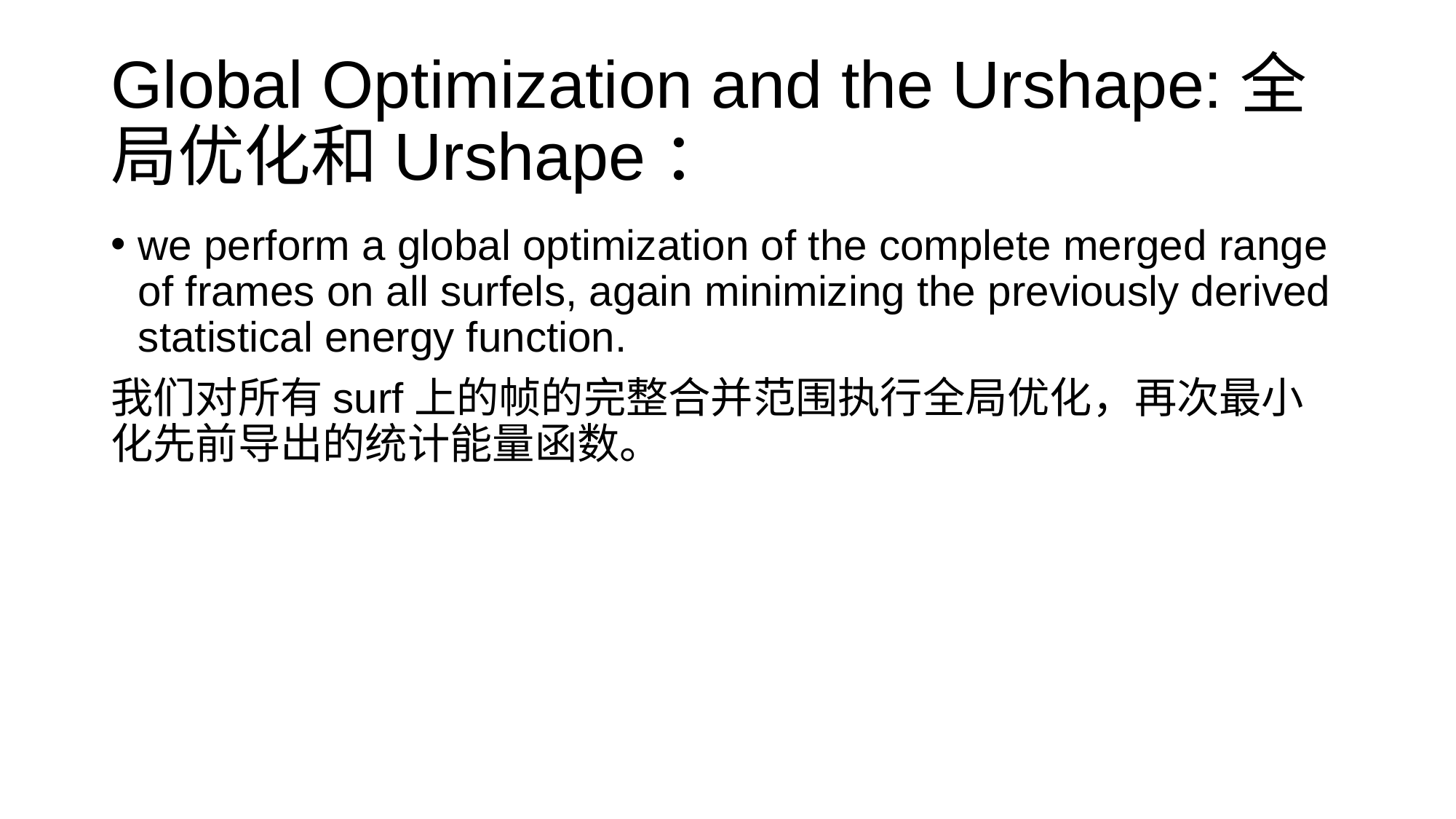

# Global Optimization and the Urshape:全局优化和Urshape：
we perform a global optimization of the complete merged range of frames on all surfels, again minimizing the previously derived statistical energy function.
我们对所有surf上的帧的完整合并范围​​执行全局优化，再次最小化先前导出的统计能量函数。